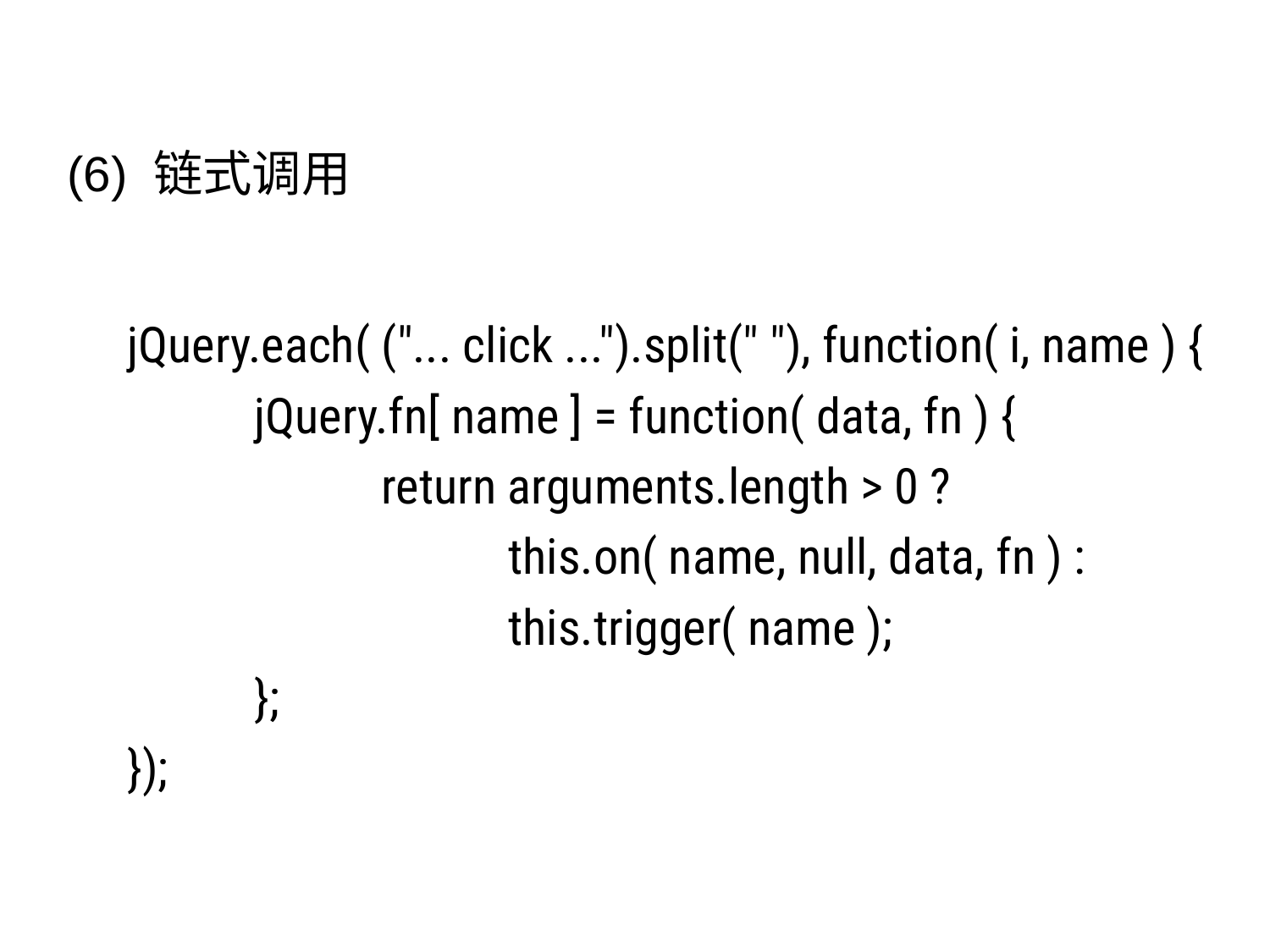

(6) 链式调用
jQuery.each( ("... click ...").split(" "), function( i, name ) {
	jQuery.fn[ name ] = function( data, fn ) {
		return arguments.length > 0 ?
			this.on( name, null, data, fn ) :
			this.trigger( name );
	};
});